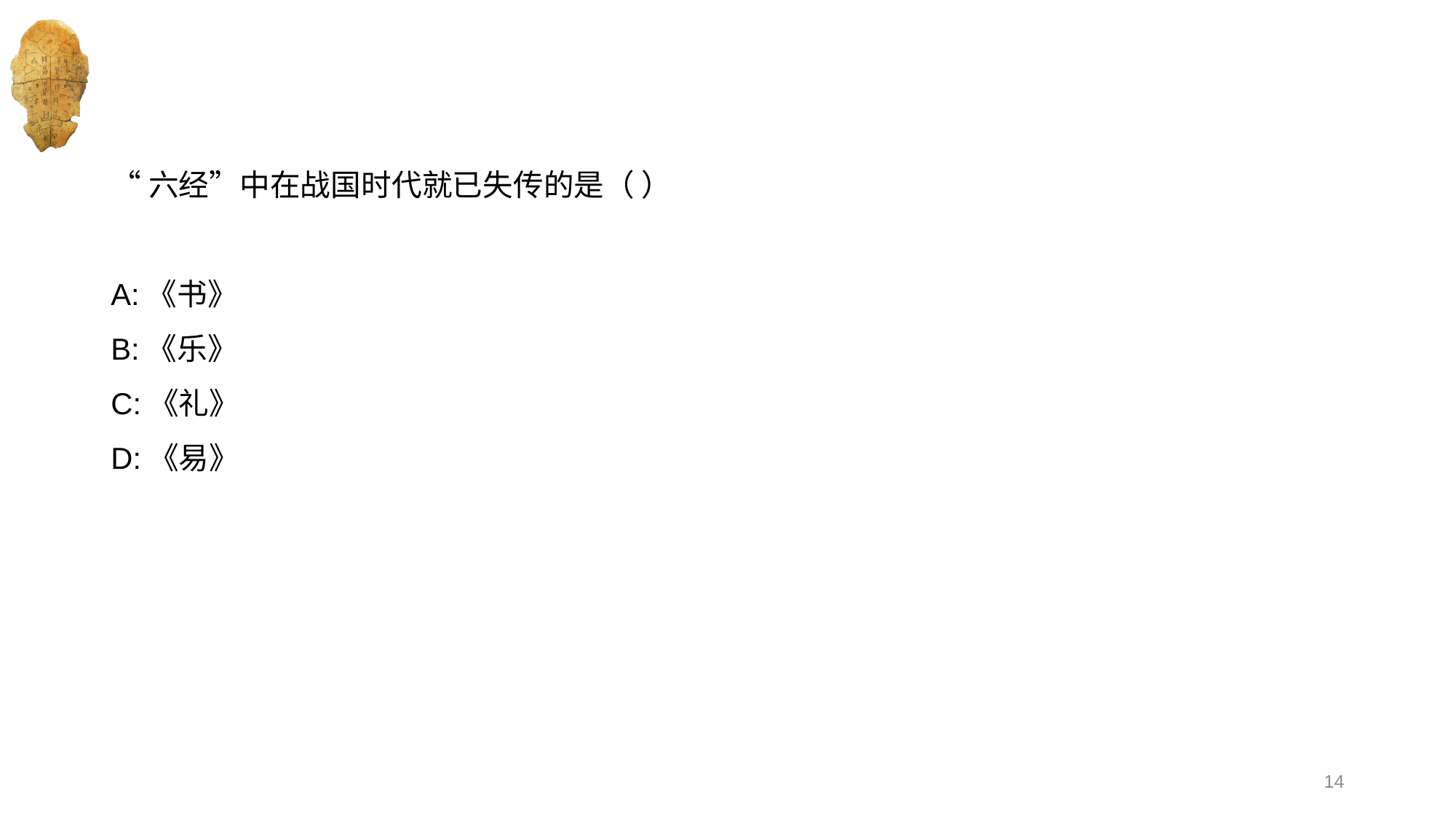

#
“六经”中在战国时代就已失传的是（ ）

A:《书》
B:《乐》
C:《礼》
D:《易》

14